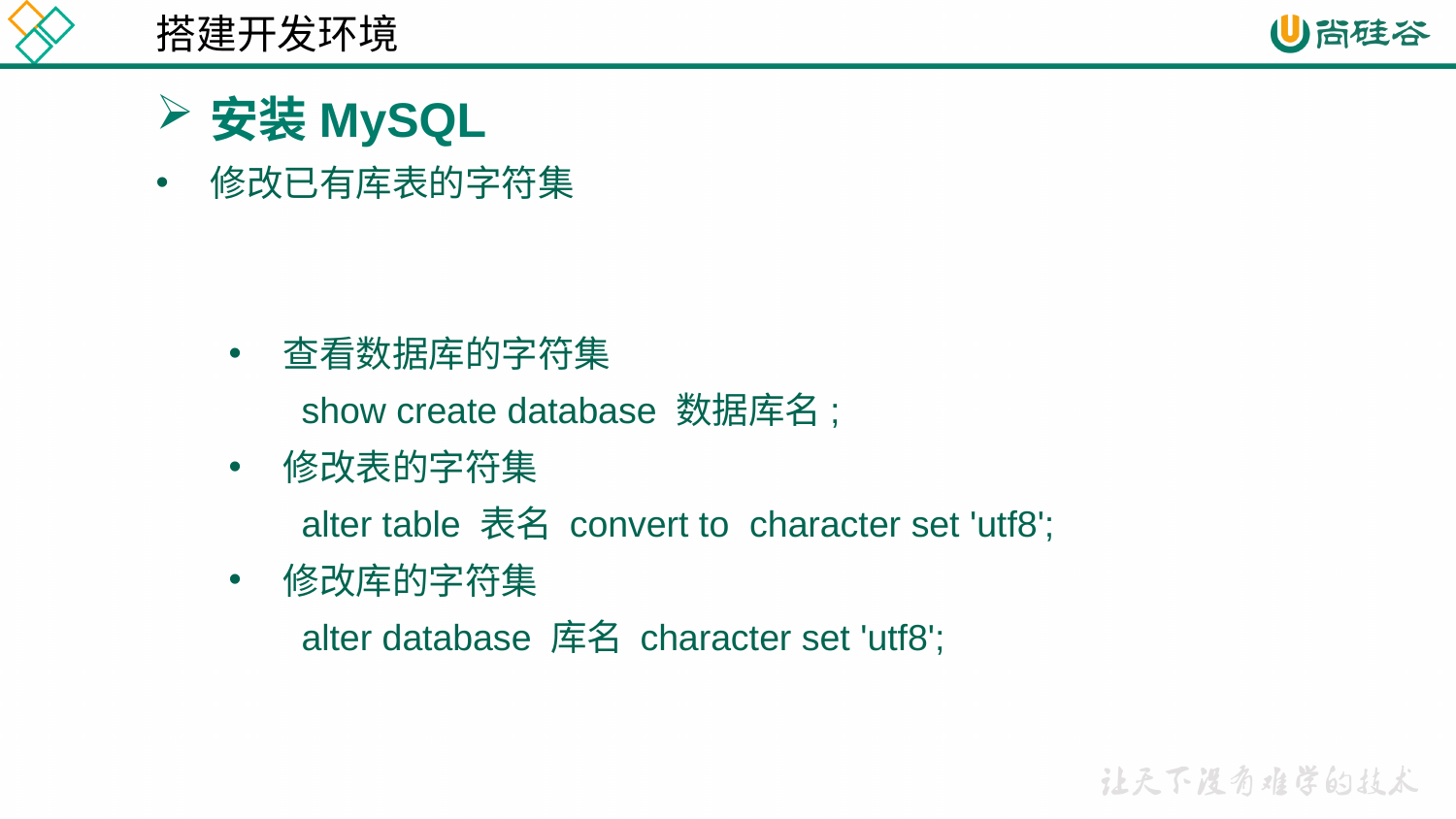

搭建开发环境
安装MySQL
修改已有库表的字符集

查看数据库的字符集
show create database 数据库名;
修改表的字符集
alter table 表名 convert to  character set 'utf8';
修改库的字符集
	alter database 库名 character set 'utf8';